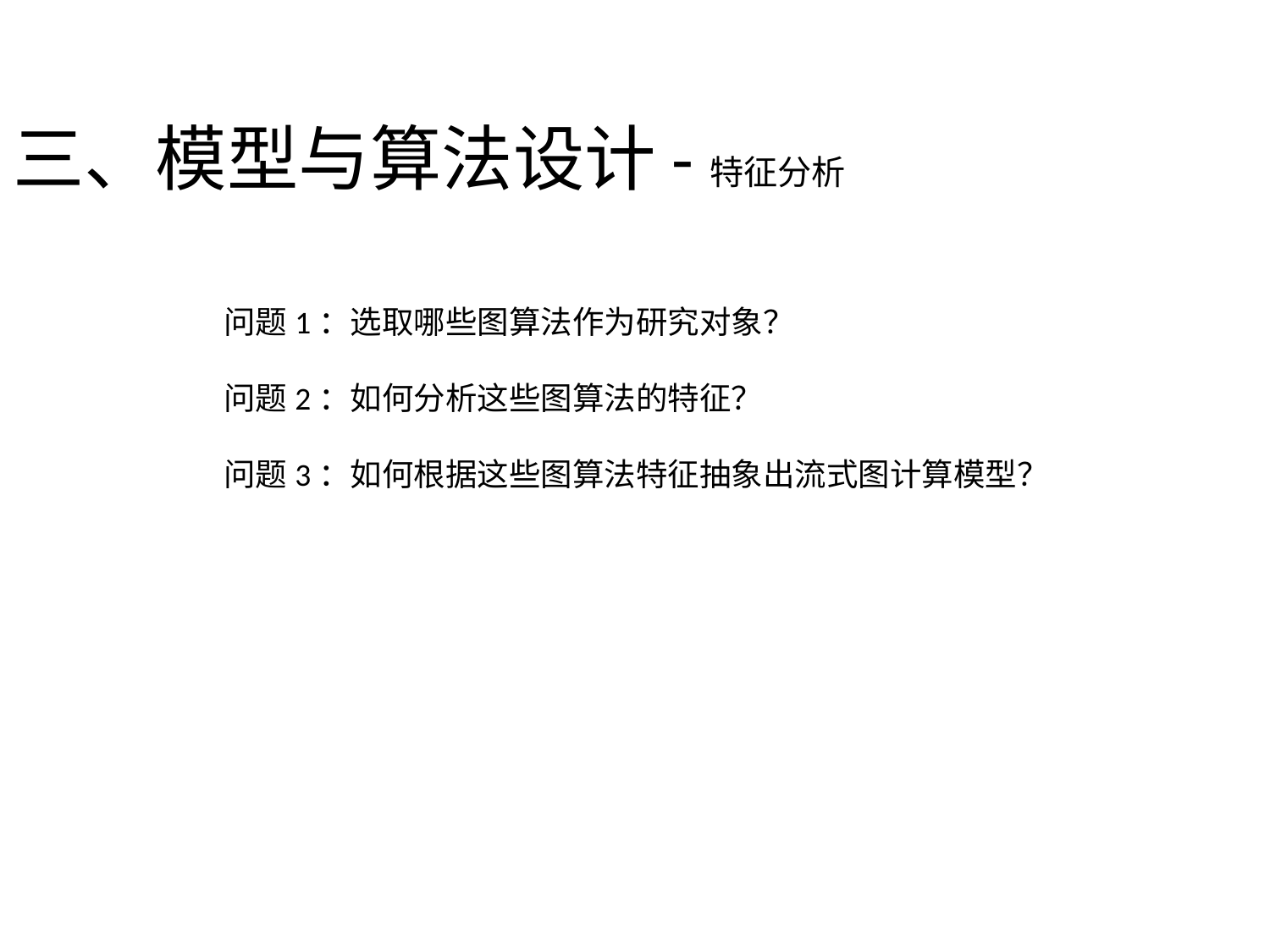

# 三、模型与算法设计-特征分析
问题1：选取哪些图算法作为研究对象？

问题2：如何分析这些图算法的特征？

问题3：如何根据这些图算法特征抽象出流式图计算模型？